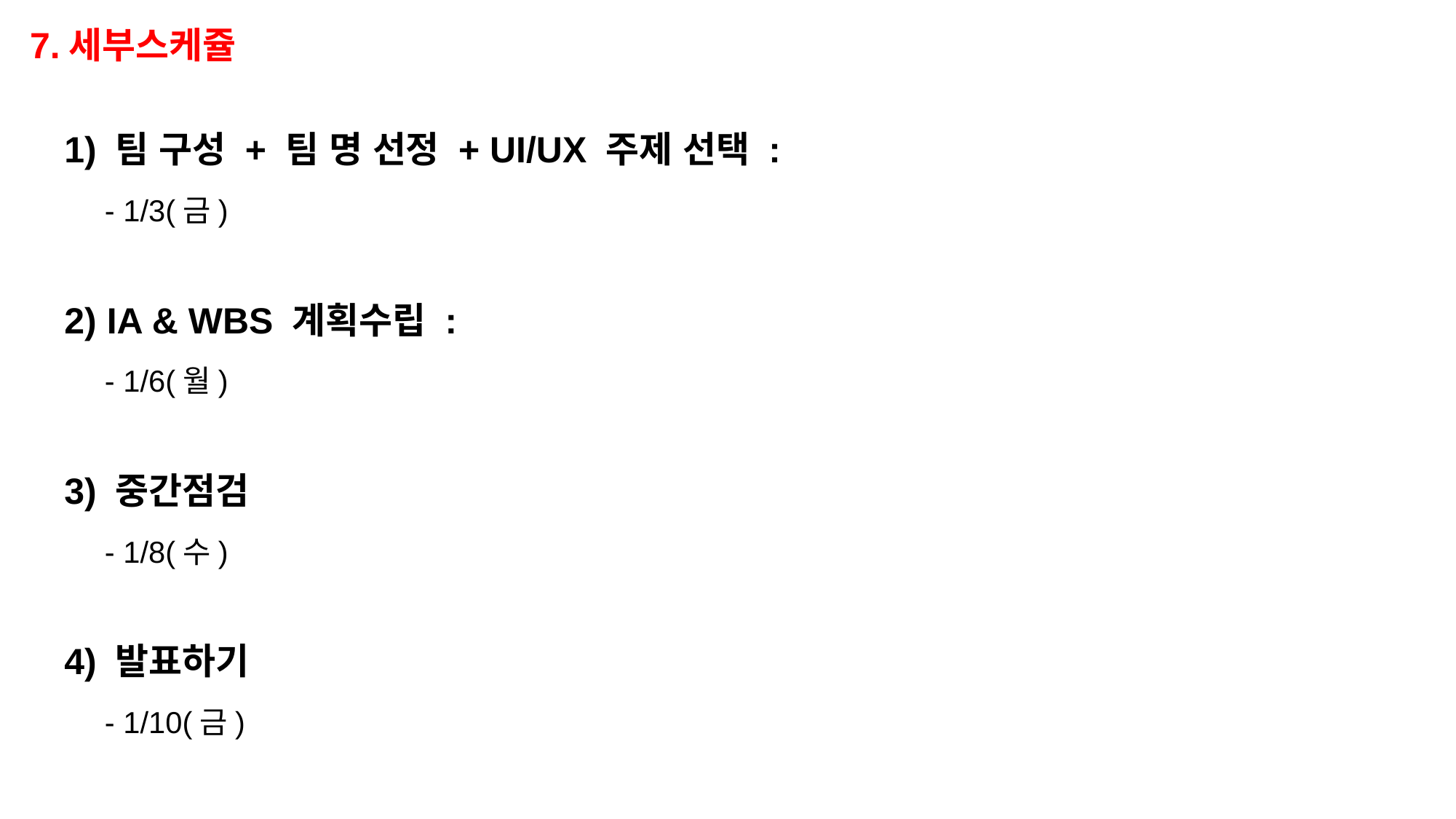

7.세부스케쥴
1) 팀 구성 + 팀 명 선정 + UI/UX 주제 선택 :
- 1/3(금)
2) IA & WBS 계획수립 :
- 1/6(월)
3) 중간점검
- 1/8(수)
4) 발표하기
- 1/10(금)